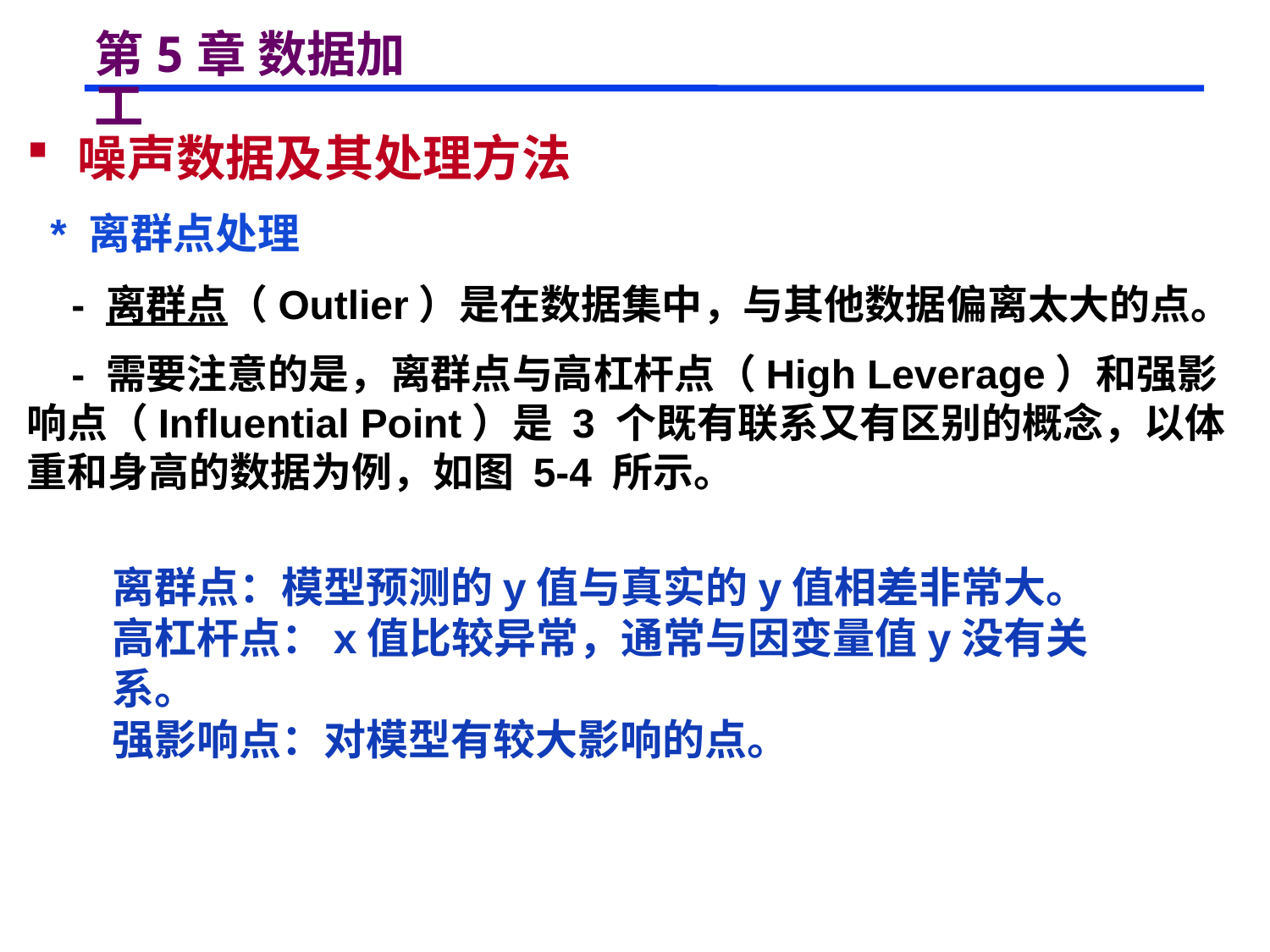

# 第5章 数据加工
 噪声数据及其处理方法
  * 离群点处理
    - 离群点（Outlier）是在数据集中，与其他数据偏离太大的点。
    - 需要注意的是，离群点与高杠杆点（High Leverage）和强影响点（Influential Point）是 3 个既有联系又有区别的概念，以体重和身高的数据为例，如图 5-4 所示。
离群点：模型预测的y值与真实的y值相差非常大。
高杠杆点：x值比较异常，通常与因变量值y没有关系。
强影响点：对模型有较大影响的点。